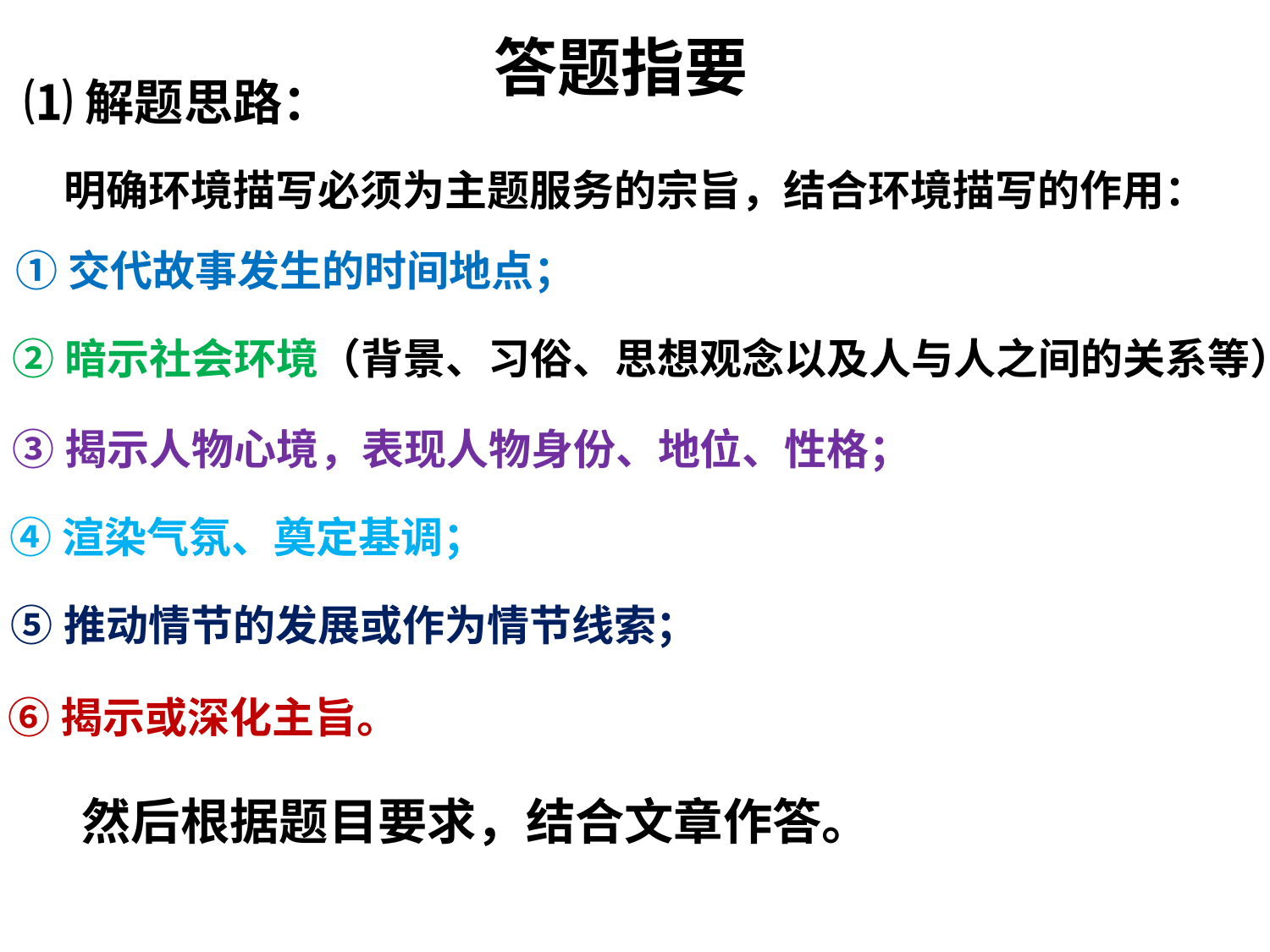

# 答题指要
⑴解题思路：
明确环境描写必须为主题服务的宗旨，结合环境描写的作用：
①交代故事发生的时间地点；
②暗示社会环境（背景、习俗、思想观念以及人与人之间的关系等）；
③揭示人物心境，表现人物身份、地位、性格；
④渲染气氛、奠定基调；
⑤推动情节的发展或作为情节线索；
⑥揭示或深化主旨。
然后根据题目要求，结合文章作答。